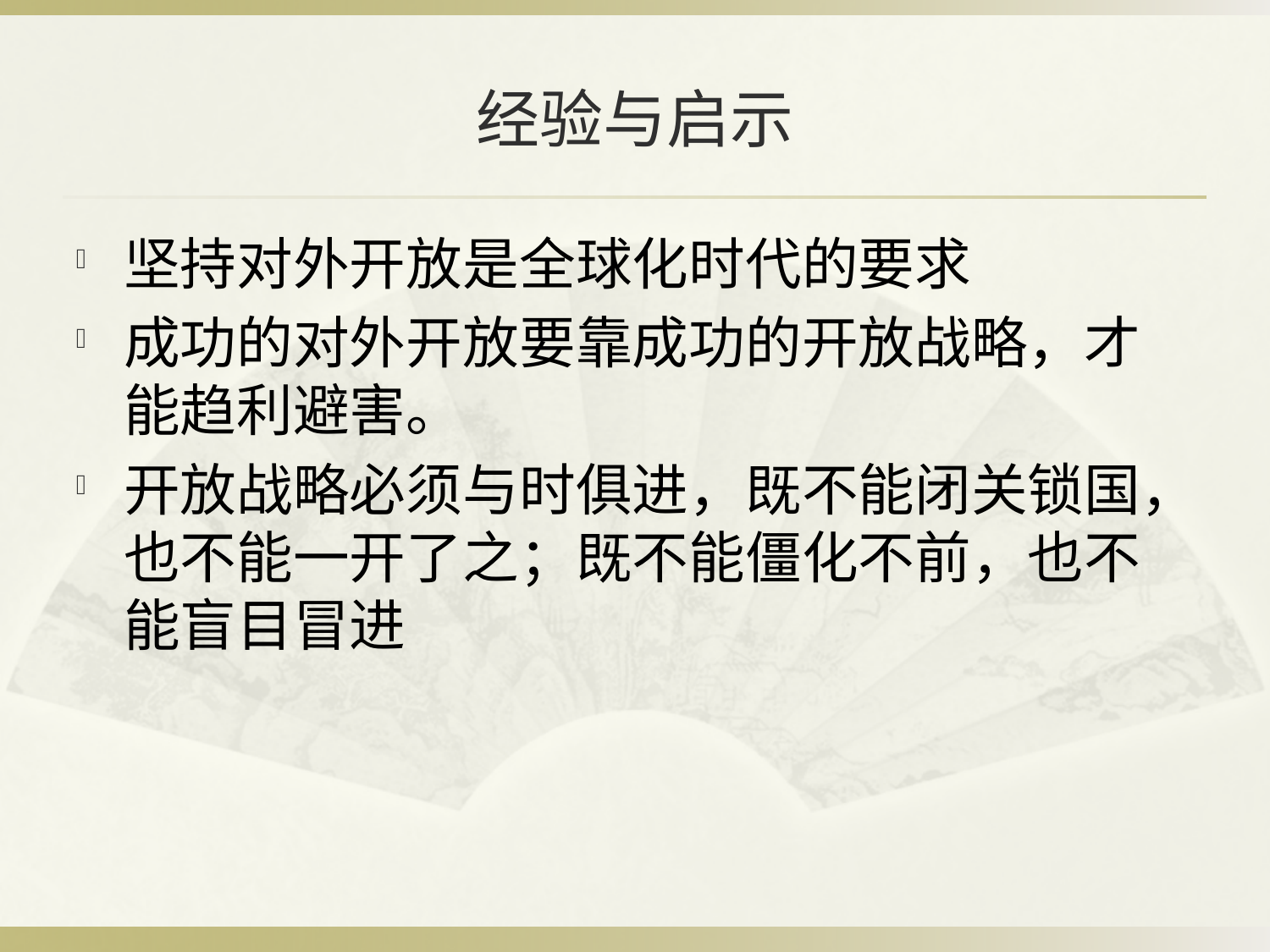

# 经验与启示
坚持对外开放是全球化时代的要求
成功的对外开放要靠成功的开放战略，才能趋利避害。
开放战略必须与时俱进，既不能闭关锁国，也不能一开了之；既不能僵化不前，也不能盲目冒进